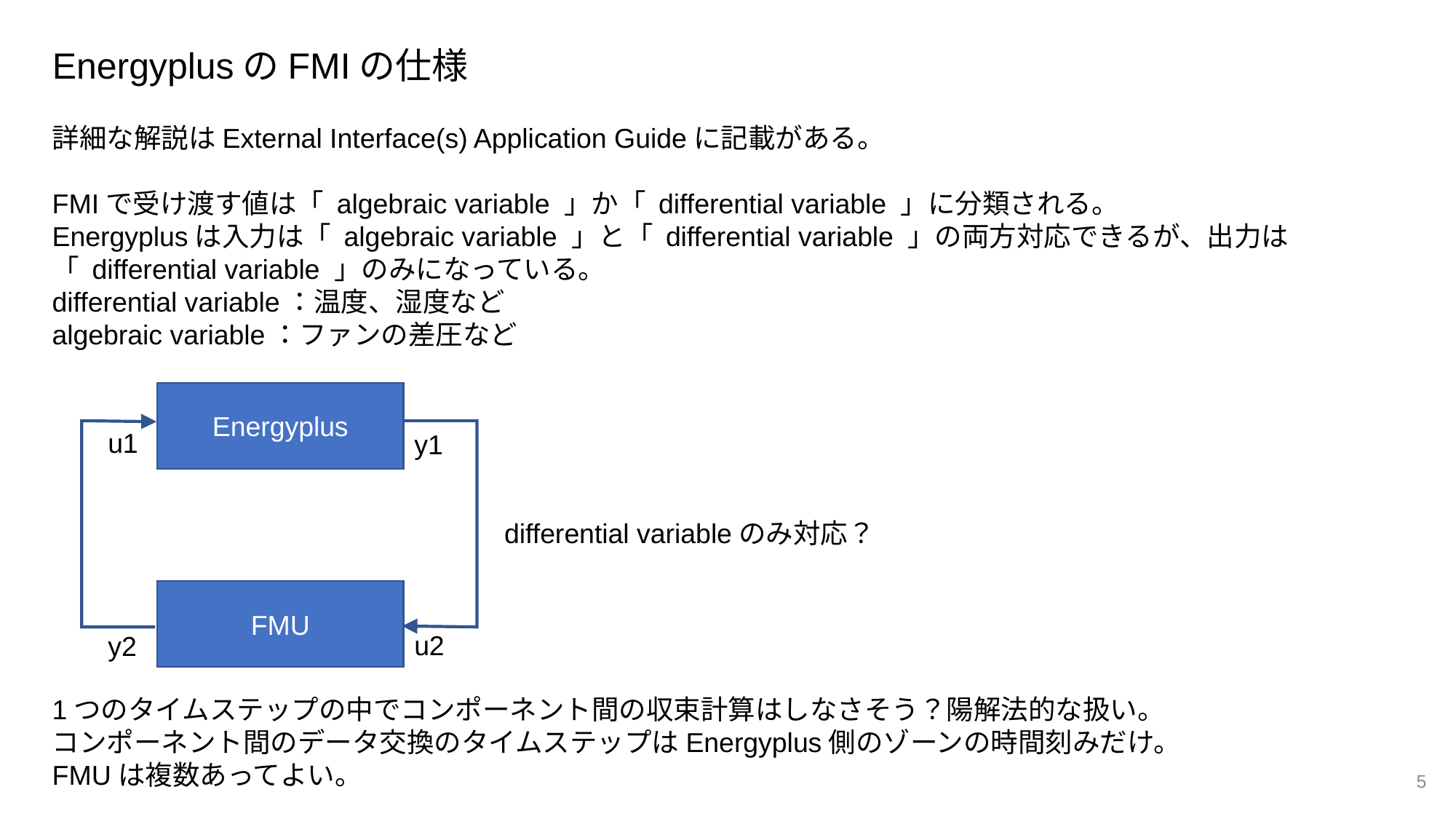

EnergyplusのFMIの仕様
詳細な解説はExternal Interface(s) Application Guideに記載がある。

FMIで受け渡す値は「 algebraic variable 」か「 differential variable 」に分類される。
Energyplusは入力は「 algebraic variable 」と「 differential variable 」の両方対応できるが、出力は「 differential variable 」のみになっている。
differential variable：温度、湿度など
algebraic variable：ファンの差圧など
Energyplus

u1

y1
differential variableのみ対応？
FMU
u2
y2
1つのタイムステップの中でコンポーネント間の収束計算はしなさそう？陽解法的な扱い。
コンポーネント間のデータ交換のタイムステップはEnergyplus側のゾーンの時間刻みだけ。
FMUは複数あってよい。
5